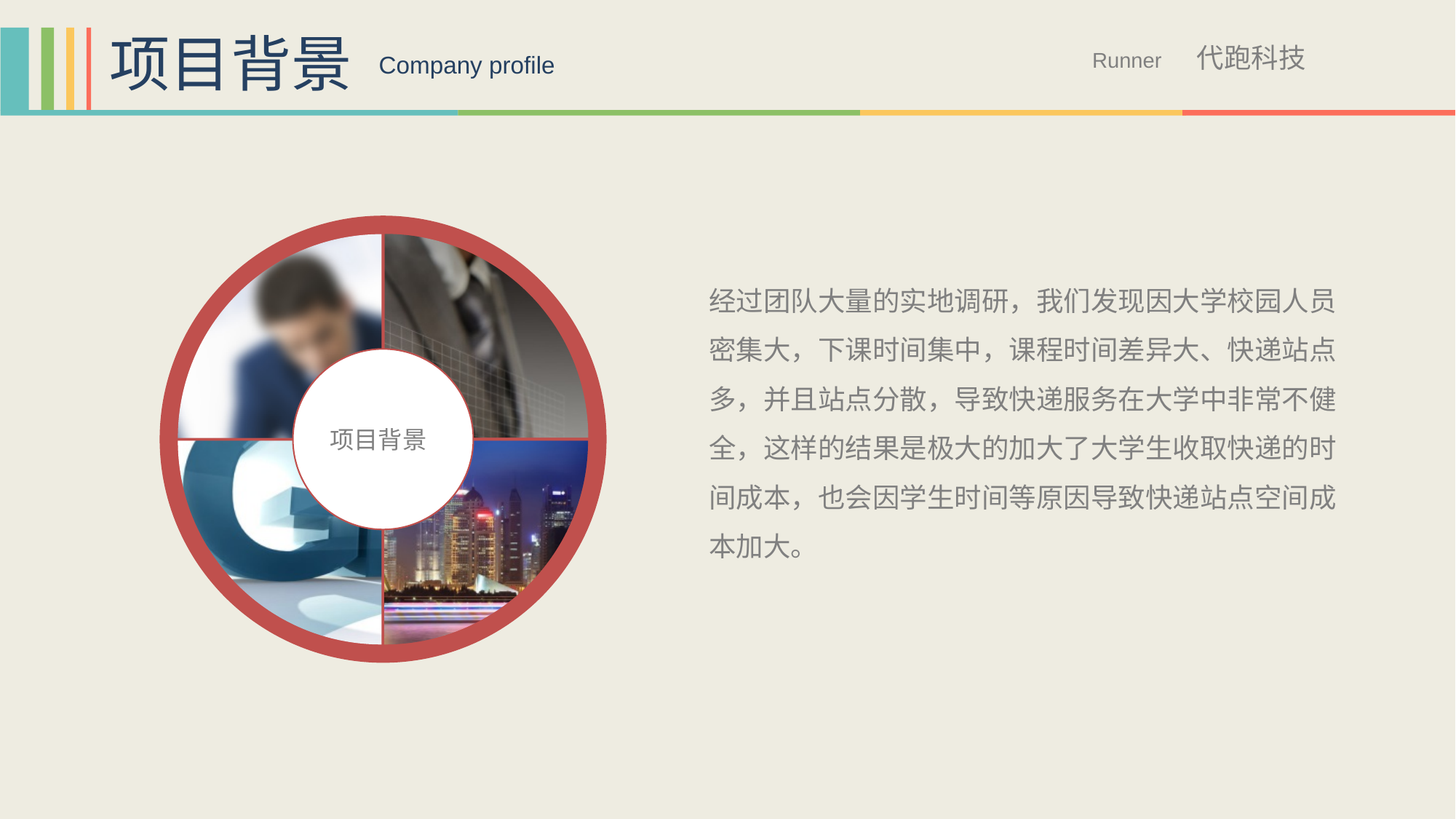

项目背景

Runner     代跑科技
Company profile

项目背景
经过团队大量的实地调研，我们发现因大学校园人员密集大，下课时间集中，课程时间差异大、快递站点多，并且站点分散，导致快递服务在大学中非常不健全，这样的结果是极大的加大了大学生收取快递的时间成本，也会因学生时间等原因导致快递站点空间成本加大。